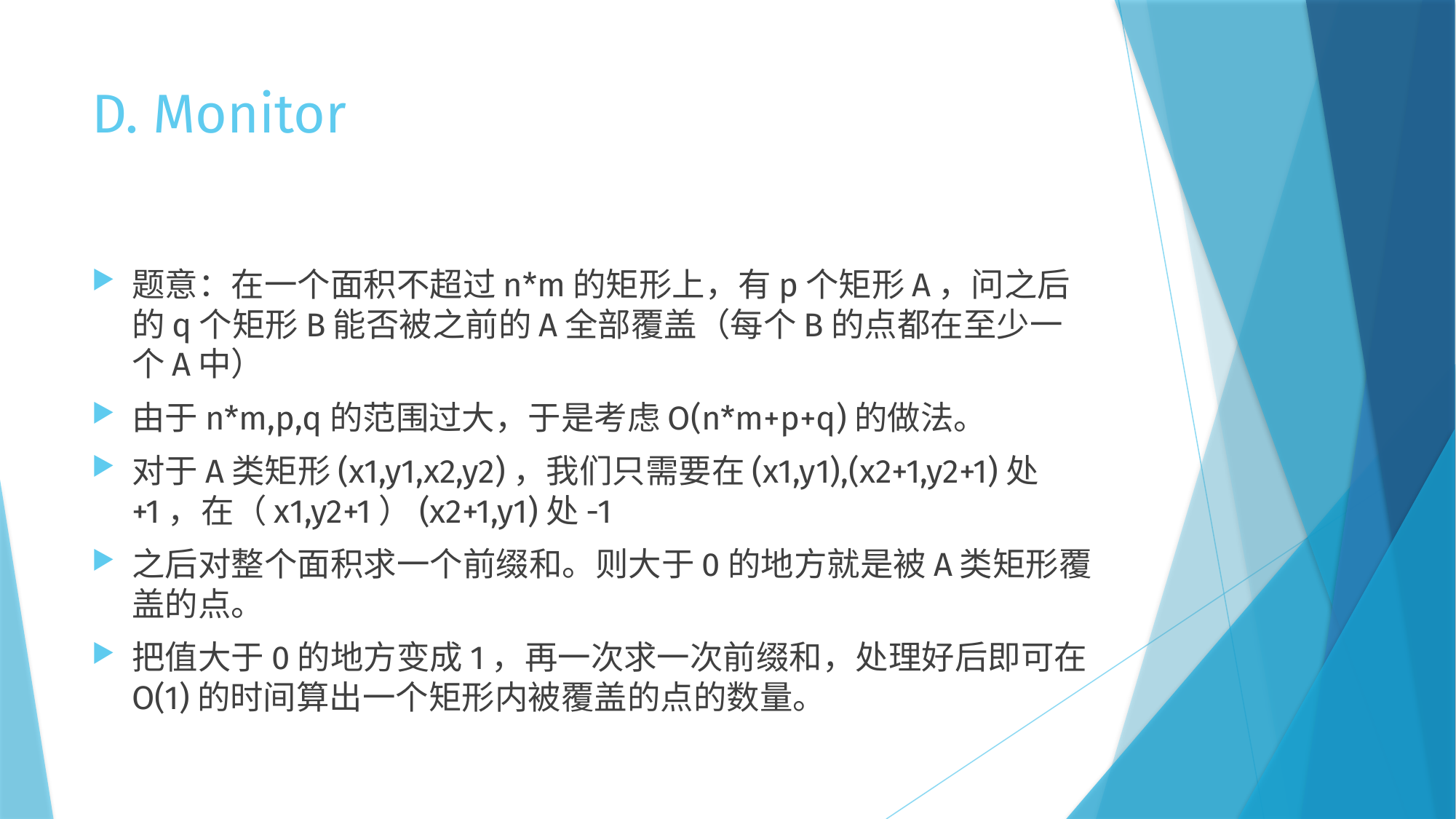

# D. Monitor
题意：在一个面积不超过n*m的矩形上，有p个矩形A，问之后的q个矩形B能否被之前的A全部覆盖（每个B的点都在至少一个A中）
由于n*m,p,q的范围过大，于是考虑O(n*m+p+q)的做法。
对于A类矩形(x1,y1,x2,y2)，我们只需要在(x1,y1),(x2+1,y2+1)处+1，在（x1,y2+1）(x2+1,y1)处-1
之后对整个面积求一个前缀和。则大于0的地方就是被A类矩形覆盖的点。
把值大于0的地方变成1，再一次求一次前缀和，处理好后即可在O(1)的时间算出一个矩形内被覆盖的点的数量。